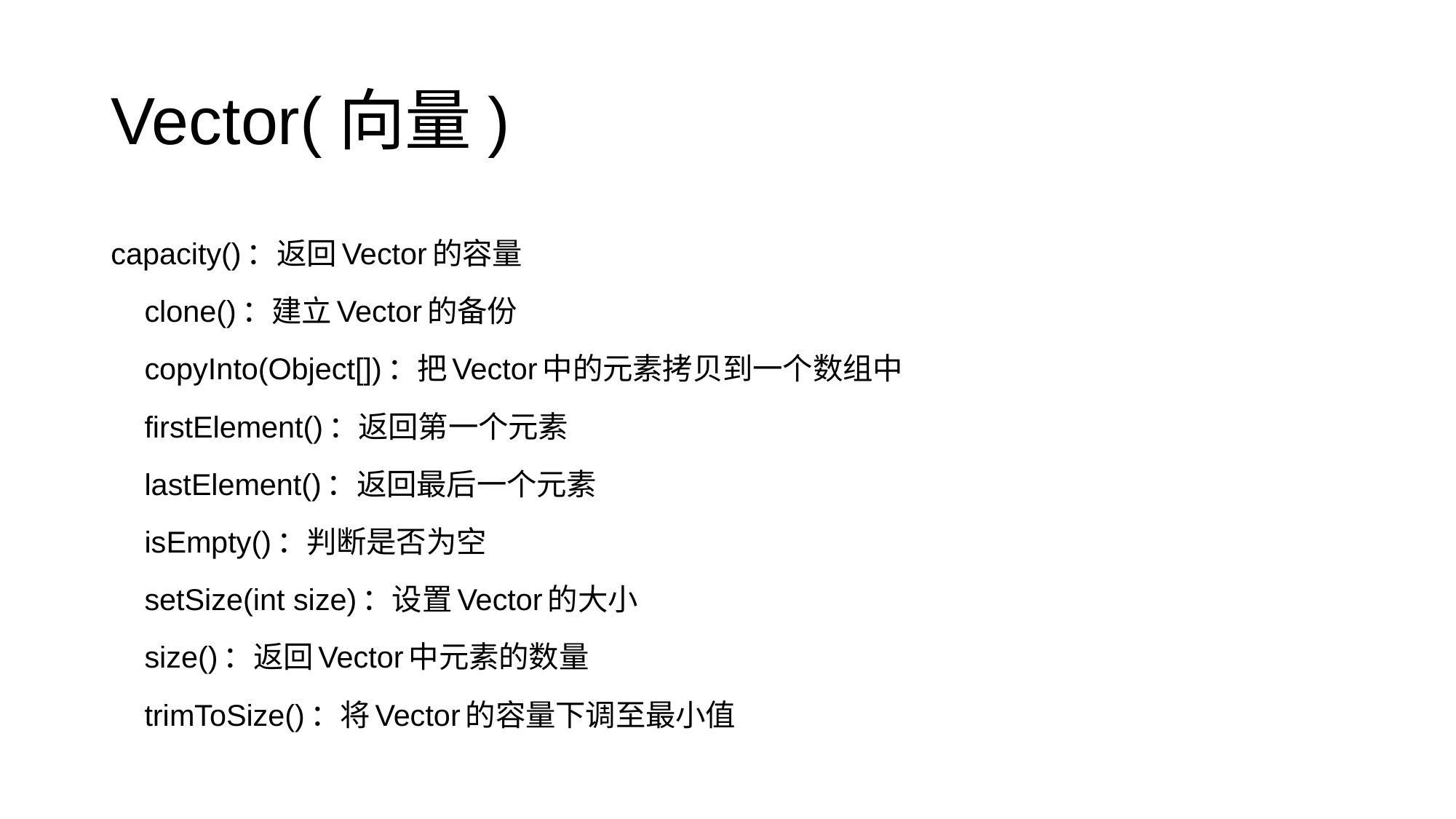

# Vector(向量)
capacity()：返回Vector的容量
    clone()：建立Vector的备份
    copyInto(Object[])：把Vector中的元素拷贝到一个数组中
    firstElement()：返回第一个元素
    lastElement()：返回最后一个元素
    isEmpty()：判断是否为空
    setSize(int size)：设置Vector的大小
    size()：返回Vector中元素的数量
    trimToSize()：将Vector的容量下调至最小值